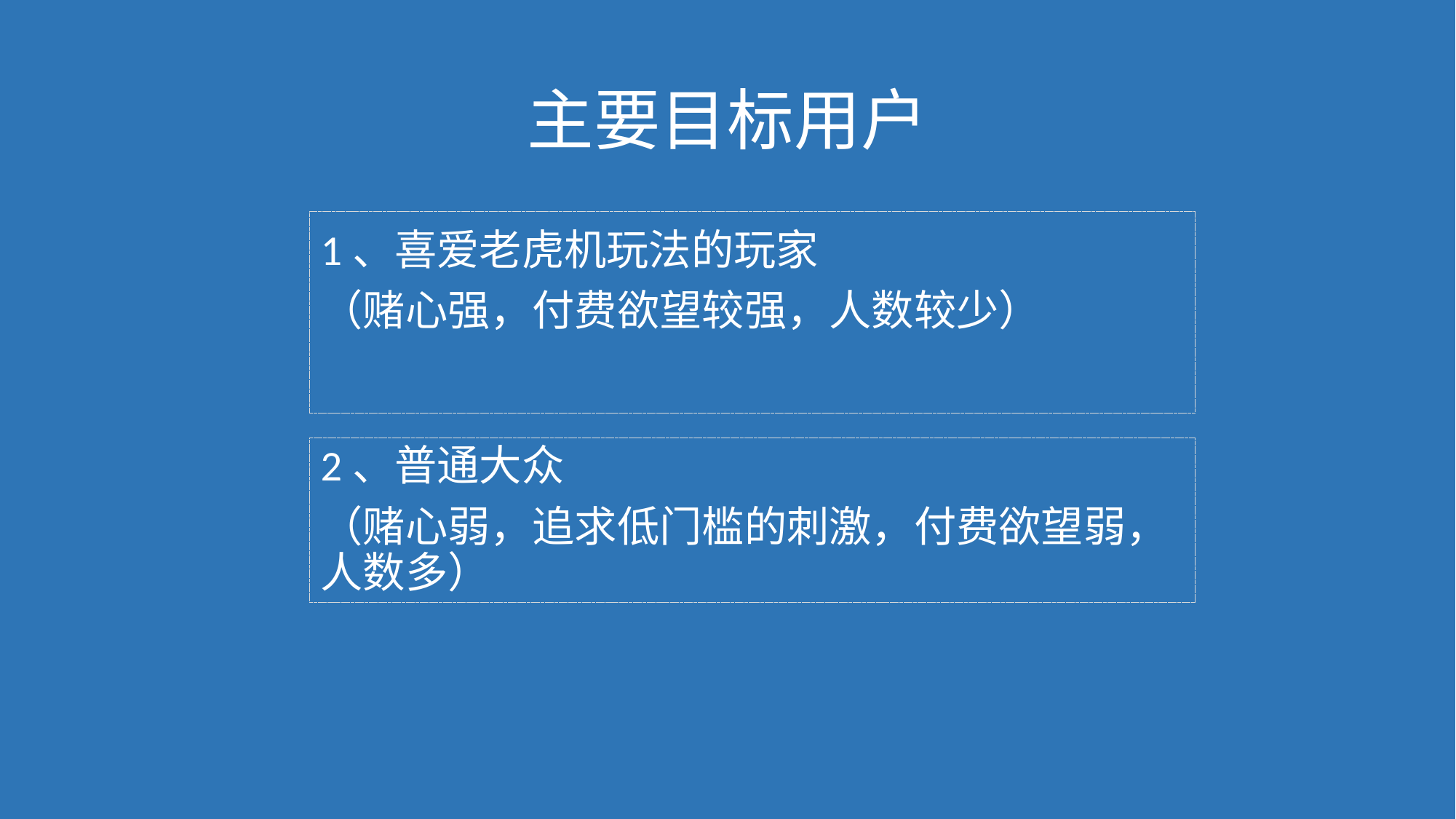

主要目标用户
1、喜爱老虎机玩法的玩家
（赌心强，付费欲望较强，人数较少）

2、普通大众
（赌心弱，追求低门槛的刺激，付费欲望弱，人数多）